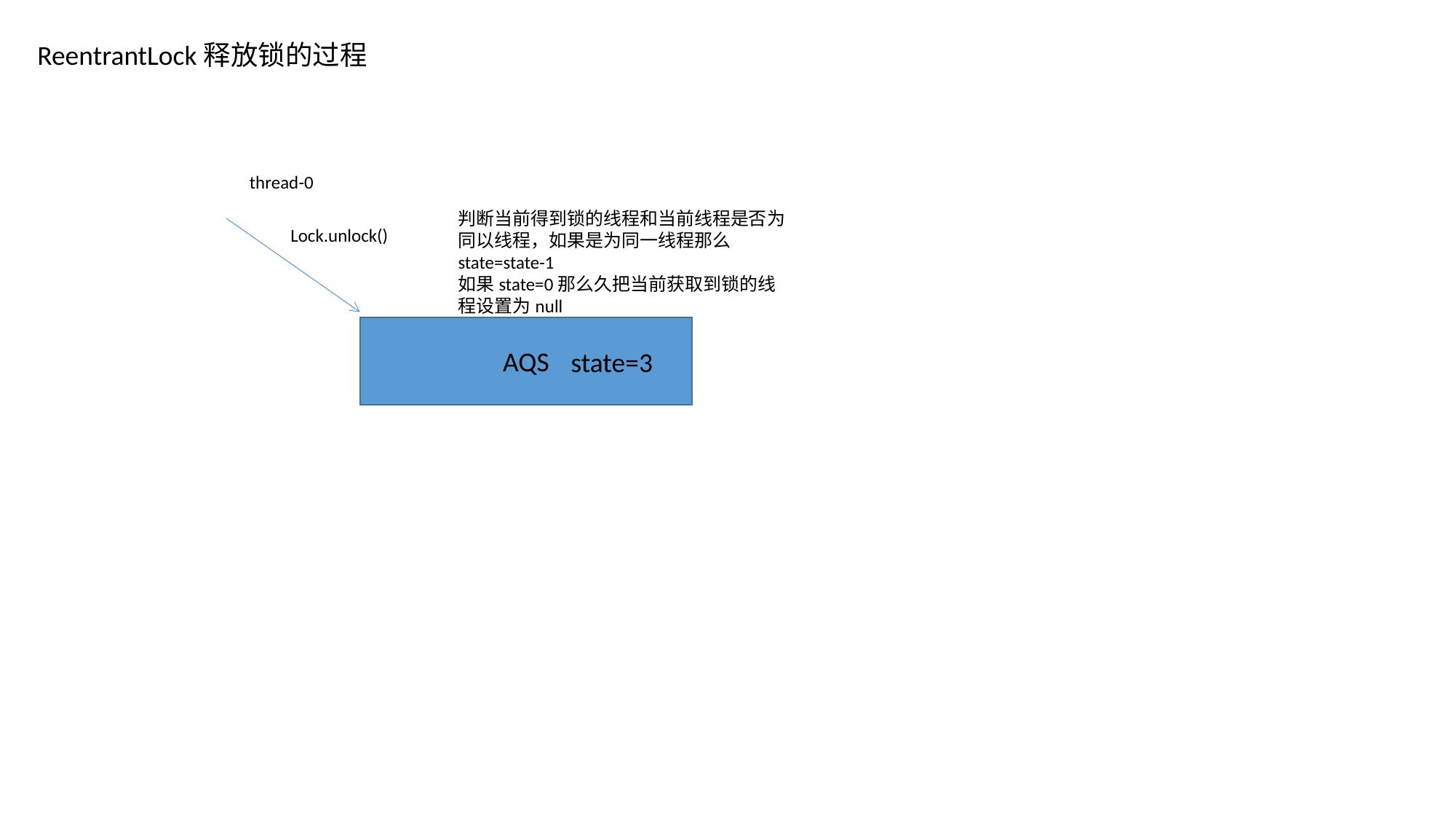

ReentrantLock释放锁的过程
thread-0
判断当前得到锁的线程和当前线程是否为同以线程，如果是为同一线程那么state=state-1
如果state=0那么久把当前获取到锁的线程设置为null
Lock.unlock()

AQS
state=3